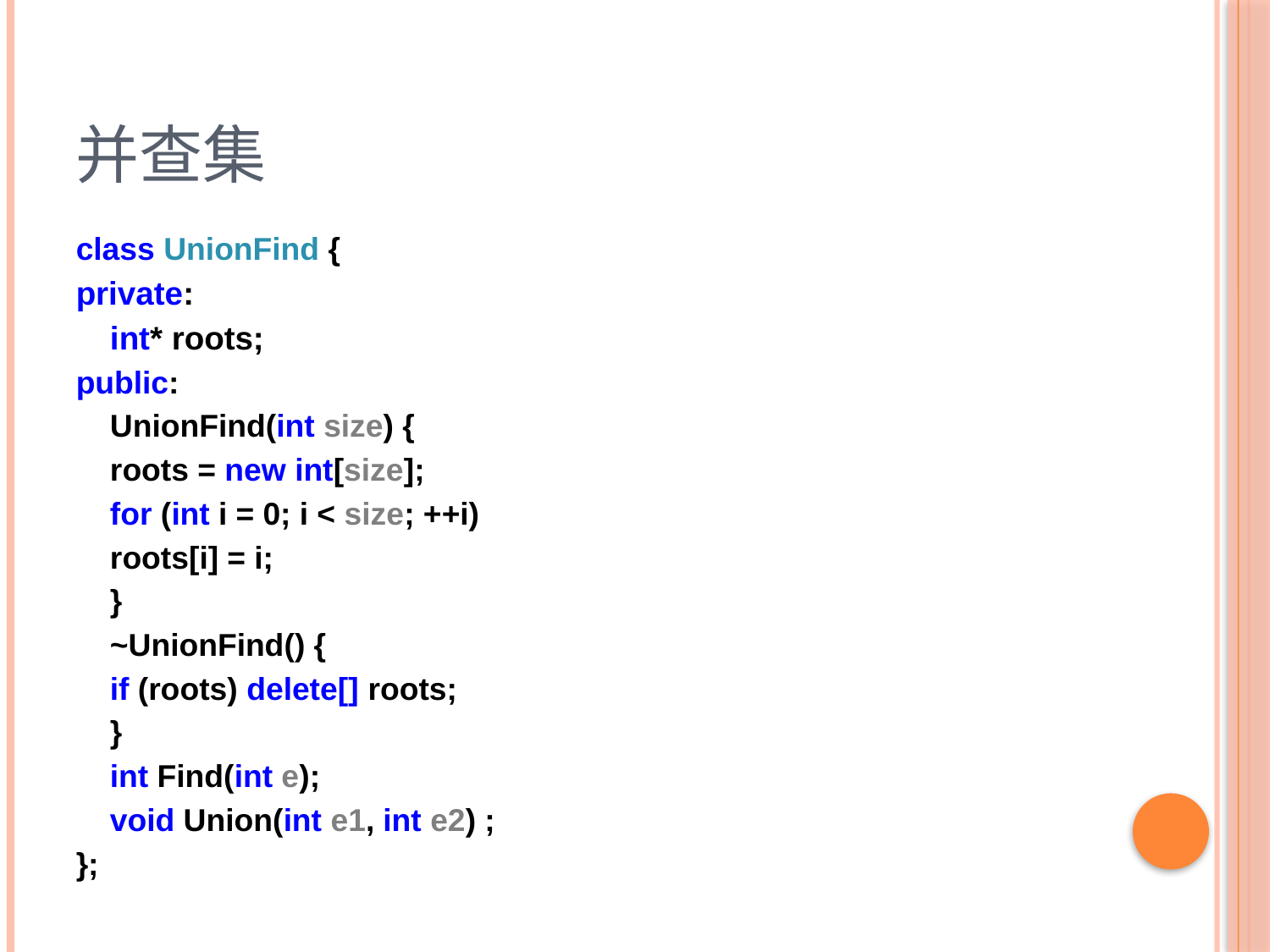

# 并查集
class UnionFind {
private:
	int* roots;
public:
	UnionFind(int size) {
		roots = new int[size];
		for (int i = 0; i < size; ++i)
			roots[i] = i;
	}
	~UnionFind() {
		if (roots) delete[] roots;
	}
	int Find(int e);
	void Union(int e1, int e2) ;
};